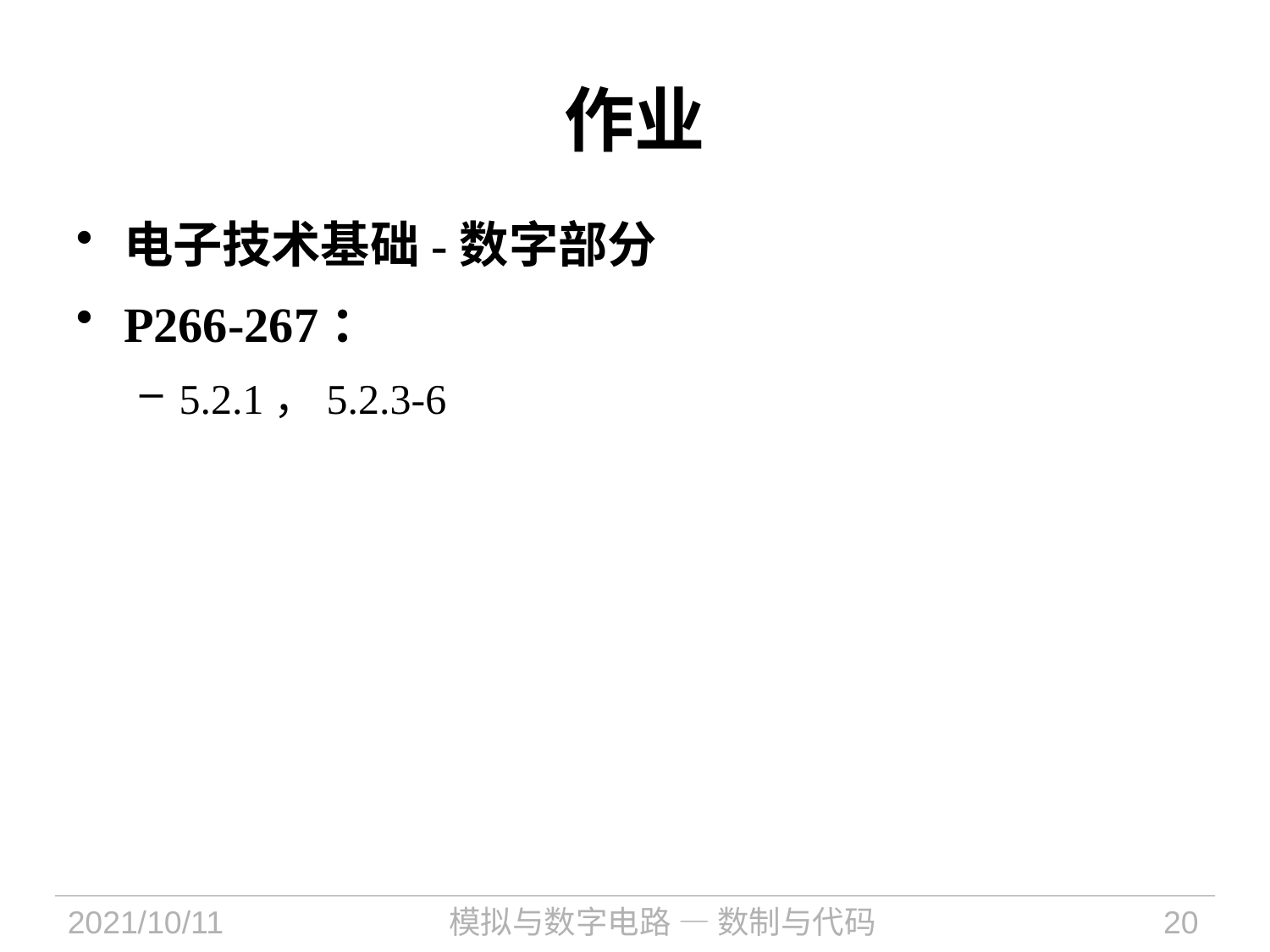

# 作业
电子技术基础-数字部分
P266-267：
5.2.1，5.2.3-6
2021/10/11
模拟与数字电路 — 数制与代码
20